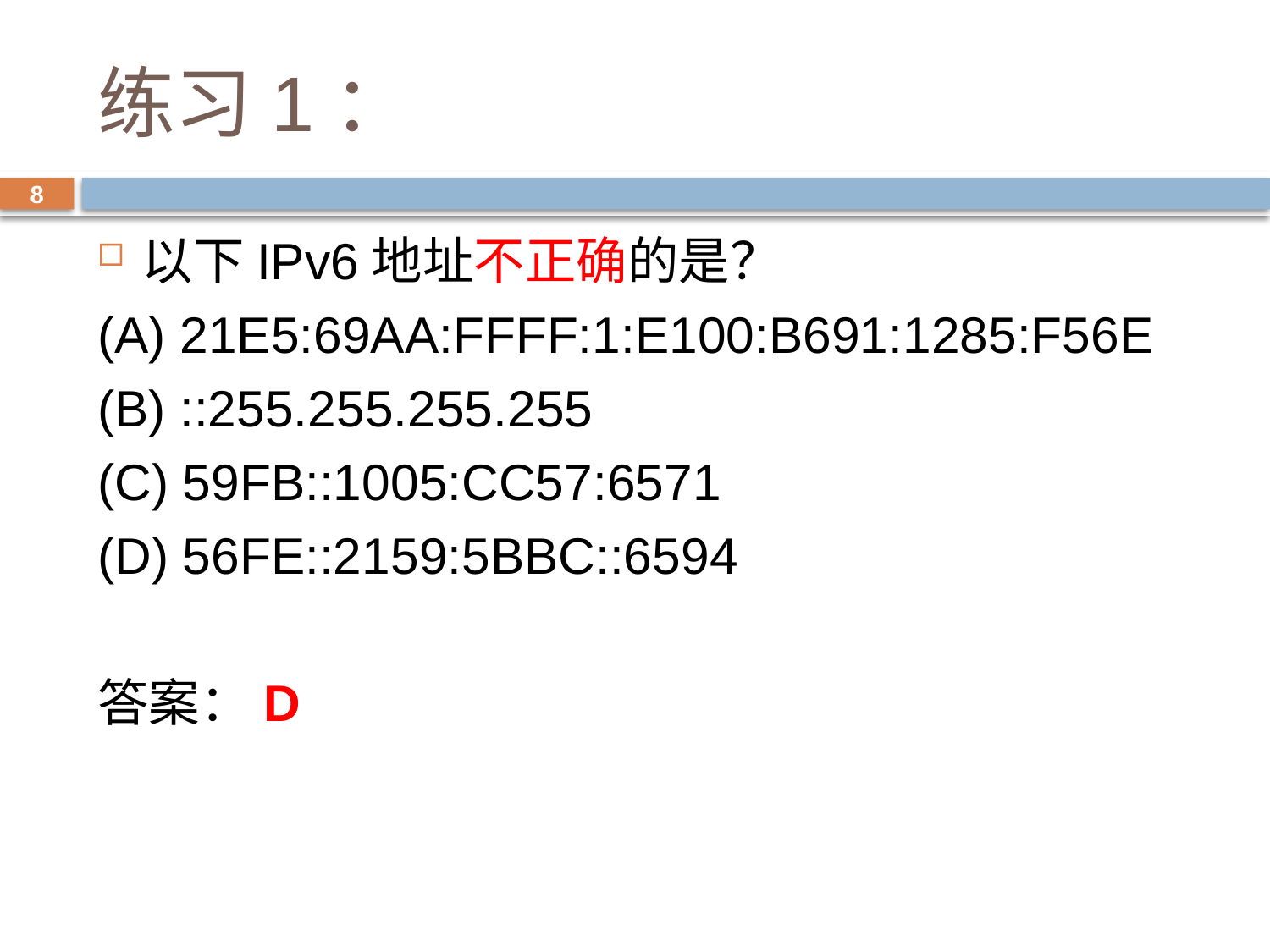

# 练习1：
8
以下IPv6地址不正确的是？
(A) 21E5:69AA:FFFF:1:E100:B691:1285:F56E
(B) ::255.255.255.255
(C) 59FB::1005:CC57:6571
(D) 56FE::2159:5BBC::6594

答案：D